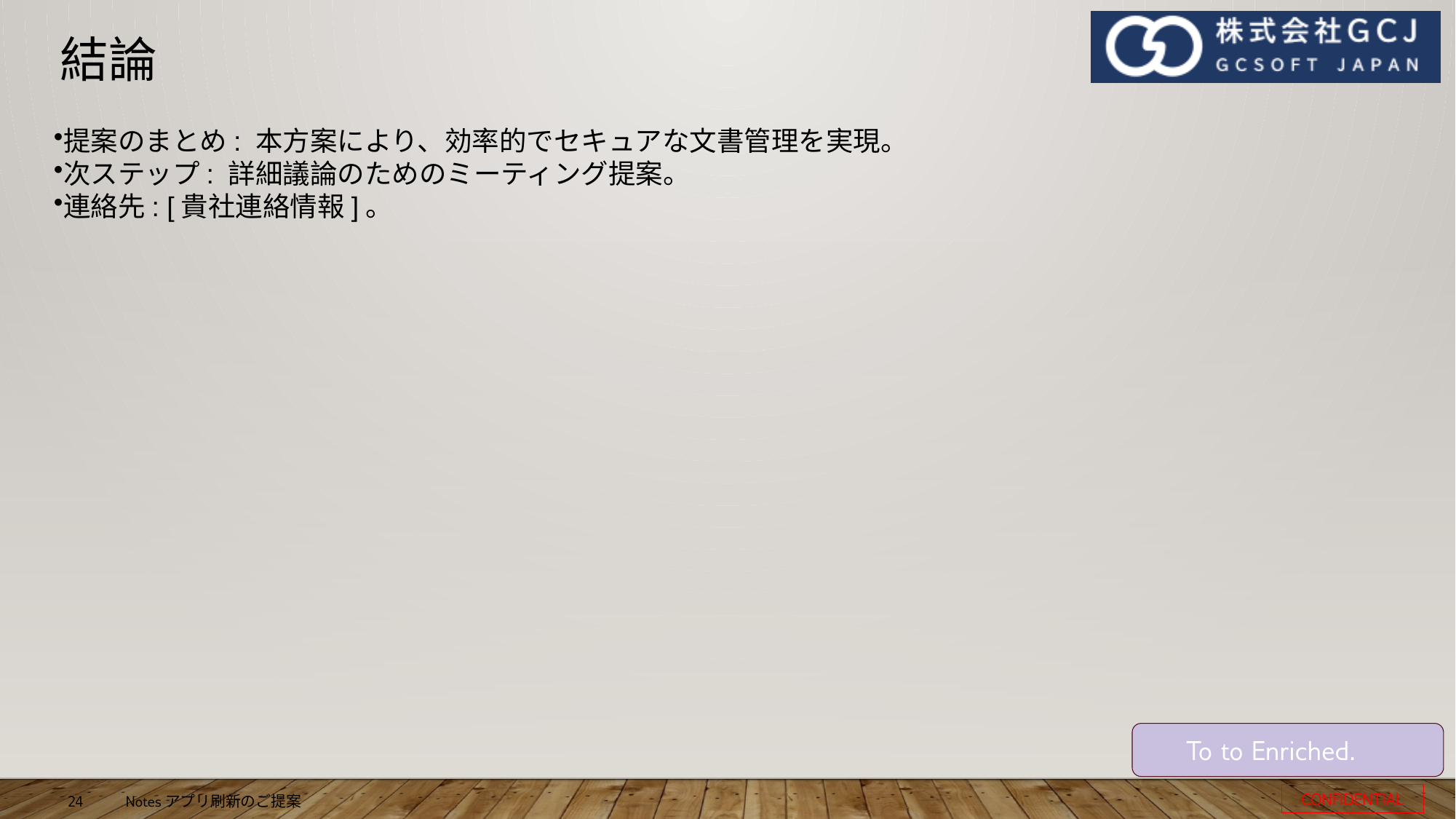

# 結論

提案のまとめ: 本方案により、効率的でセキュアな文書管理を実現。
次ステップ: 詳細議論のためのミーティング提案。
連絡先: [貴社連絡情報]。
To to Enriched.